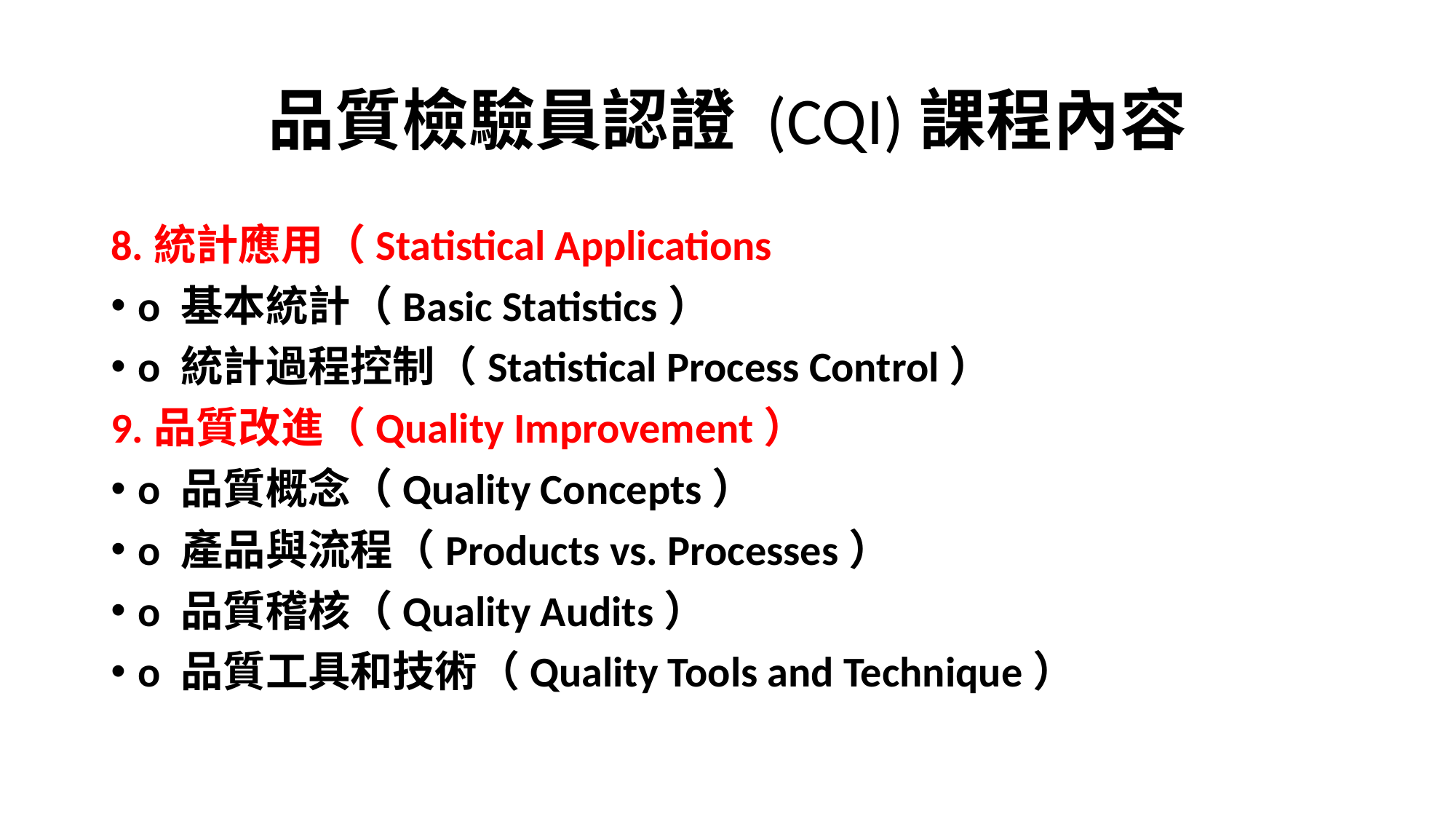

# 品質檢驗員認證 (CQI)課程內容
8.統計應用（Statistical Applications
o 基本統計（Basic Statistics）
o 統計過程控制（Statistical Process Control）
9.品質改進（Quality Improvement）
o 品質概念（Quality Concepts）
o 產品與流程（Products vs. Processes）
o 品質稽核（Quality Audits）
o 品質工具和技術（Quality Tools and Technique）